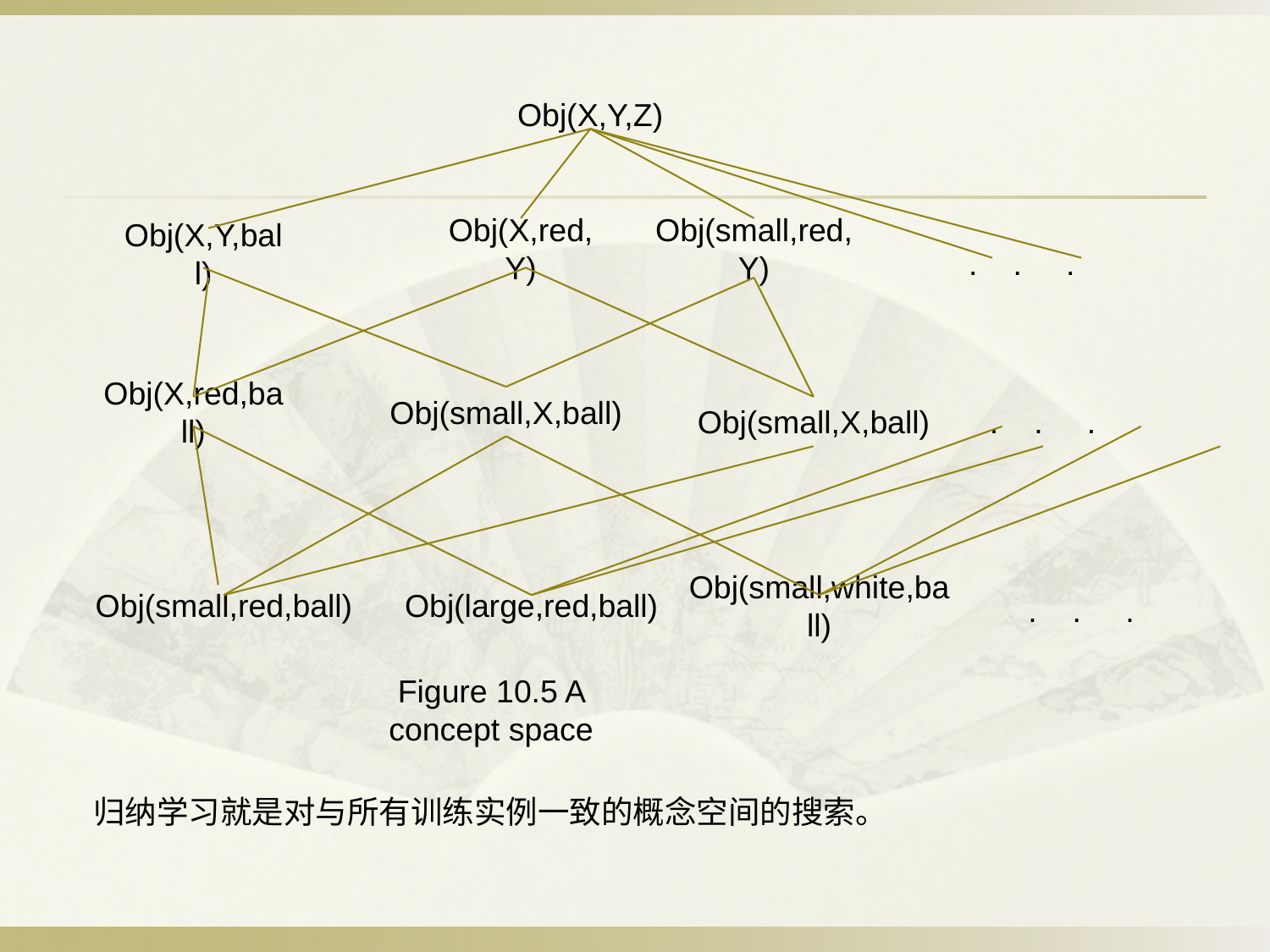

Obj(X,Y,Z)
Obj(X,red,Y)
Obj(small,red,Y)
Obj(X,Y,ball)
.    .     .
Obj(small,X,ball)
Obj(X,red,ball)
Obj(small,X,ball)
.    .     .
.    .     .
Obj(small,red,ball)
Obj(large,red,ball)
Obj(small,white,ball)
Figure 10.5 A concept space
归纳学习就是对与所有训练实例一致的概念空间的搜索。